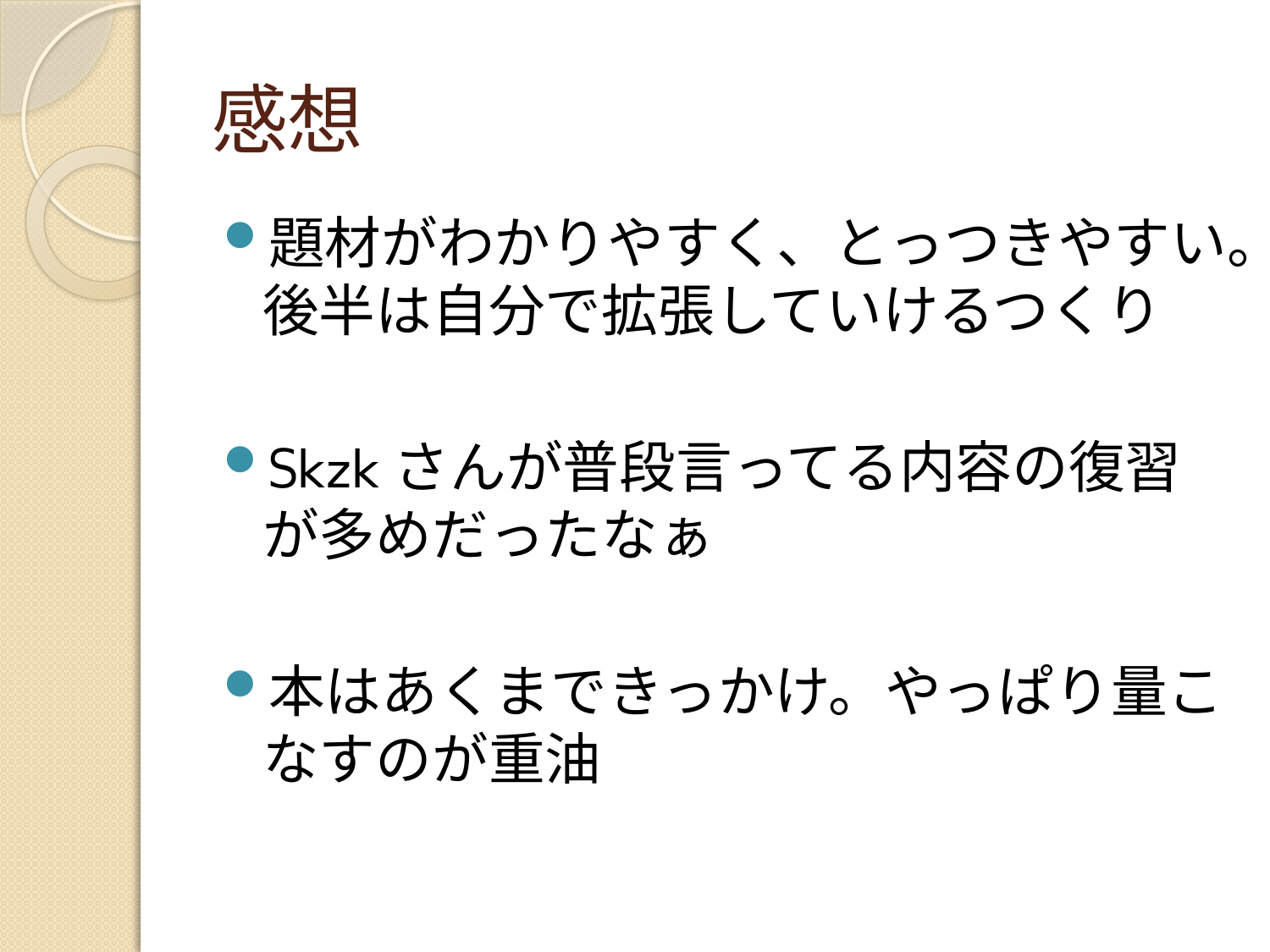

# 感想
題材がわかりやすく、とっつきやすい。後半は自分で拡張していけるつくり

Skzkさんが普段言ってる内容の復習が多めだったなぁ

本はあくまできっかけ。やっぱり量こなすのが重油